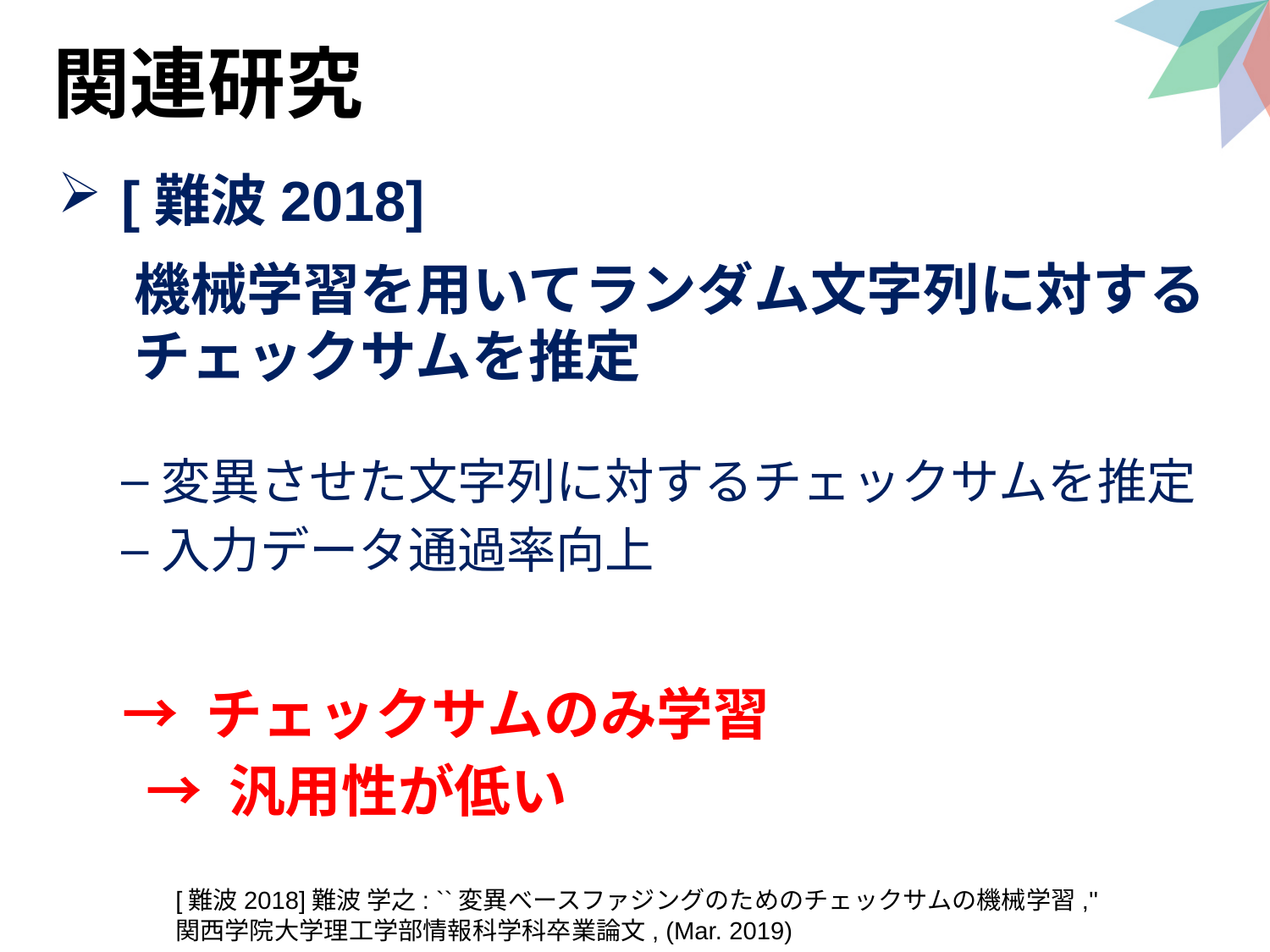

# 関連研究
[難波2018]

変異させた文字列に対するチェックサムを推定
入力データ通過率向上

     → チェックサムのみ学習

機械学習を用いてランダム文字列に対するチェックサムを推定
→ 汎用性が低い
[難波2018]難波 学之: ``変異べースファジングのためのチェックサムの機械学習,''
関西学院大学理工学部情報科学科卒業論文, (Mar. 2019)